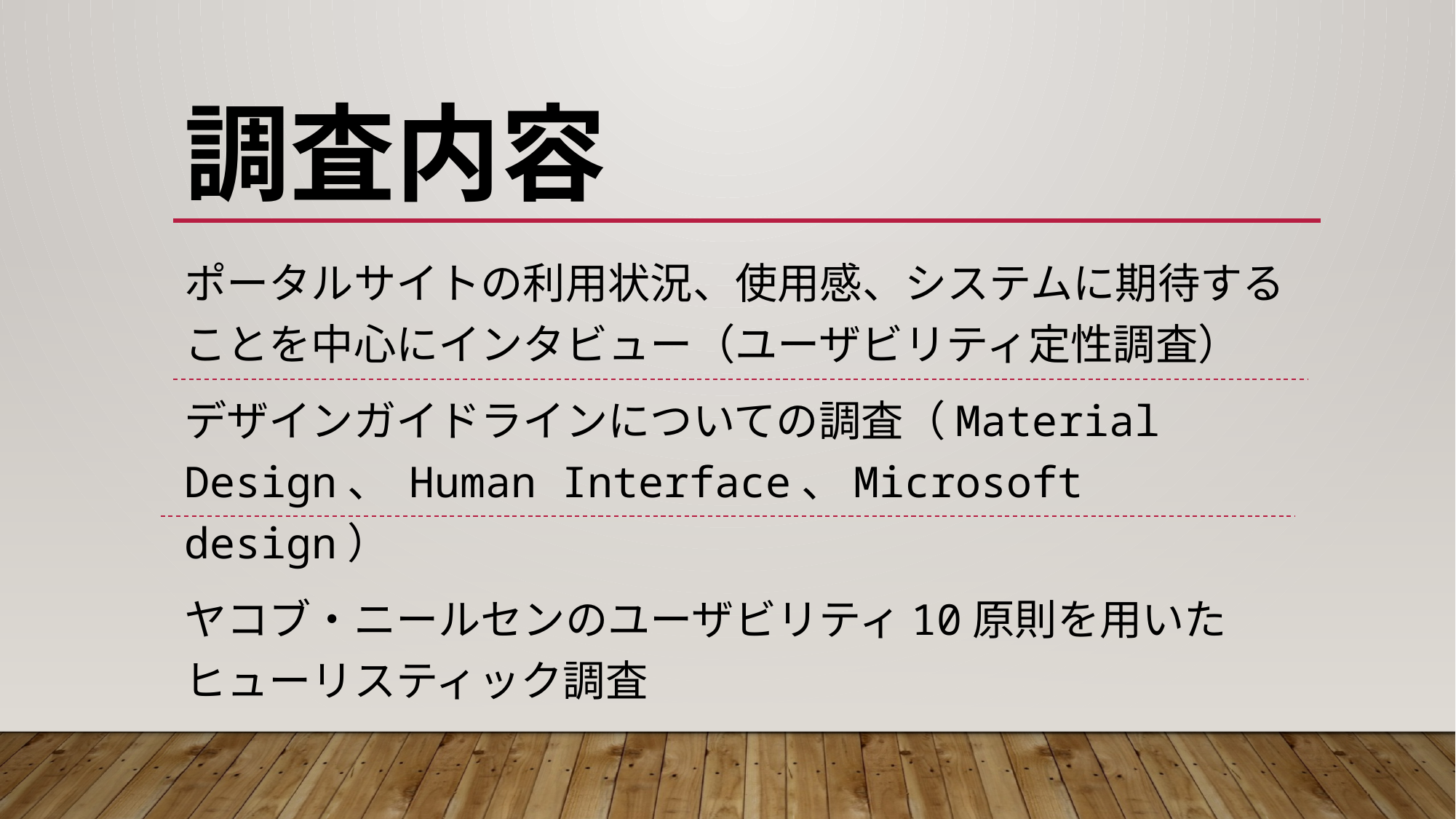

# 調査内容
ポータルサイトの利用状況、使用感、システムに期待することを中心にインタビュー（ユーザビリティ定性調査）
デザインガイドラインについての調査（Material Design、 Human Interface、Microsoft design）
ヤコブ・ニールセンのユーザビリティ10原則を用いたヒューリスティック調査